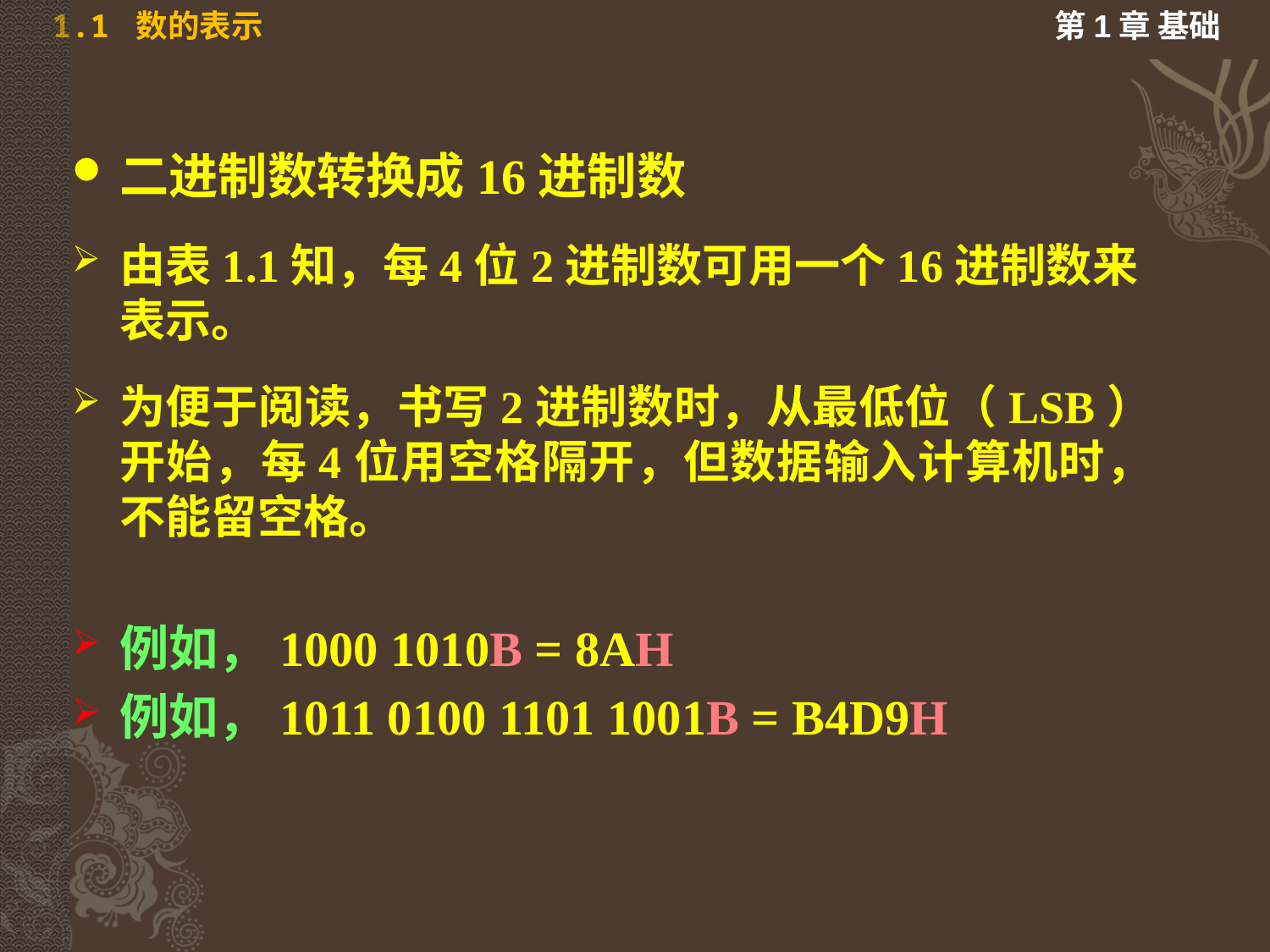

二进制数转换成16进制数
由表1.1知，每4位2进制数可用一个16进制数来表示。
为便于阅读，书写2进制数时，从最低位（LSB）开始，每4位用空格隔开，但数据输入计算机时，不能留空格。

例如，1000 1010B = 8AH
例如，1011 0100 1101 1001B = B4D9H